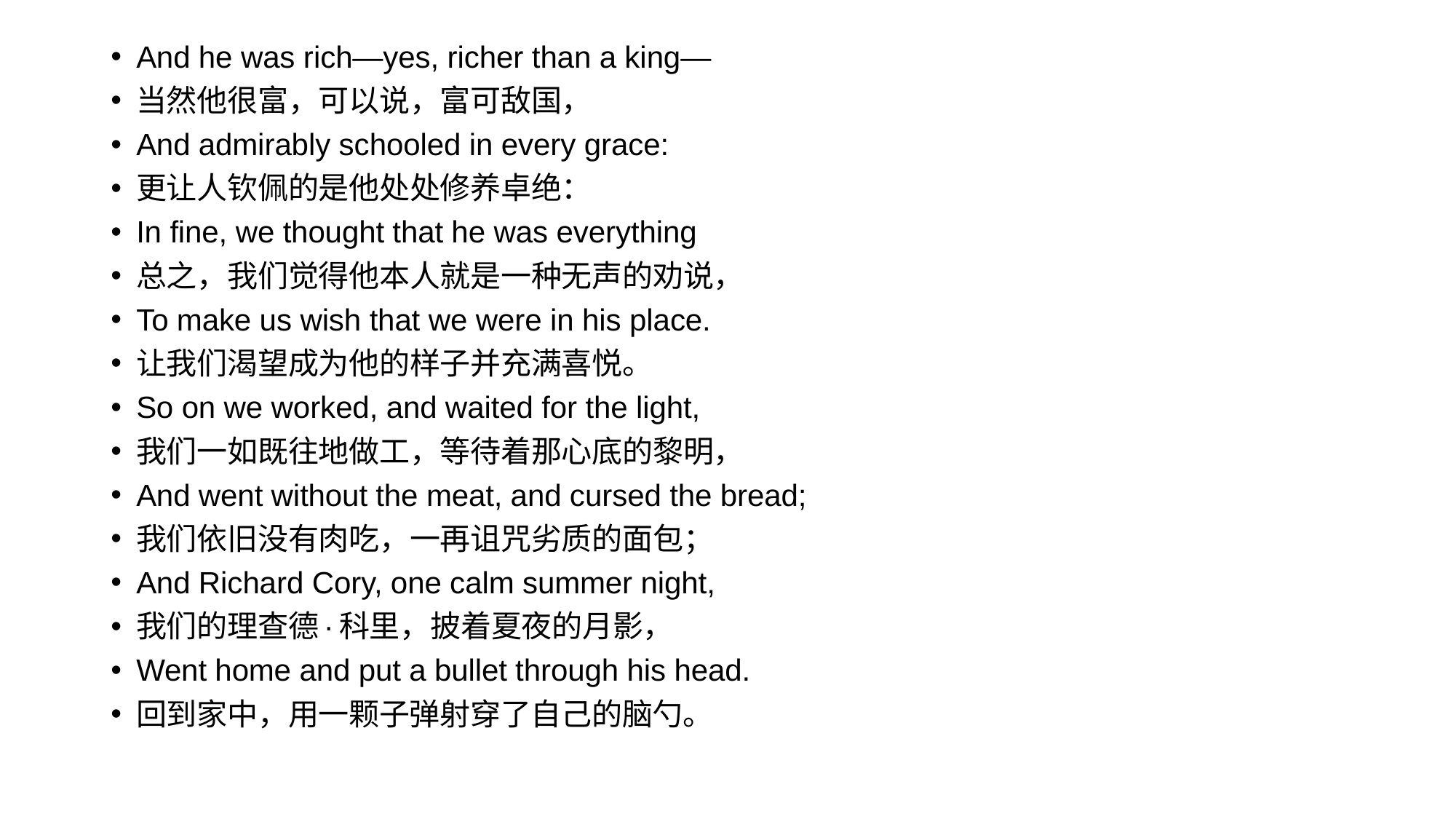

And he was rich—yes, richer than a king—
当然他很富，可以说，富可敌国，
And admirably schooled in every grace:
更让人钦佩的是他处处修养卓绝：
In fine, we thought that he was everything
总之，我们觉得他本人就是一种无声的劝说，
To make us wish that we were in his place.
让我们渴望成为他的样子并充满喜悦。
So on we worked, and waited for the light,
我们一如既往地做工，等待着那心底的黎明，
And went without the meat, and cursed the bread;
我们依旧没有肉吃，一再诅咒劣质的面包；
And Richard Cory, one calm summer night,
我们的理查德·科里，披着夏夜的月影，
Went home and put a bullet through his head.
回到家中，用一颗子弹射穿了自己的脑勺。